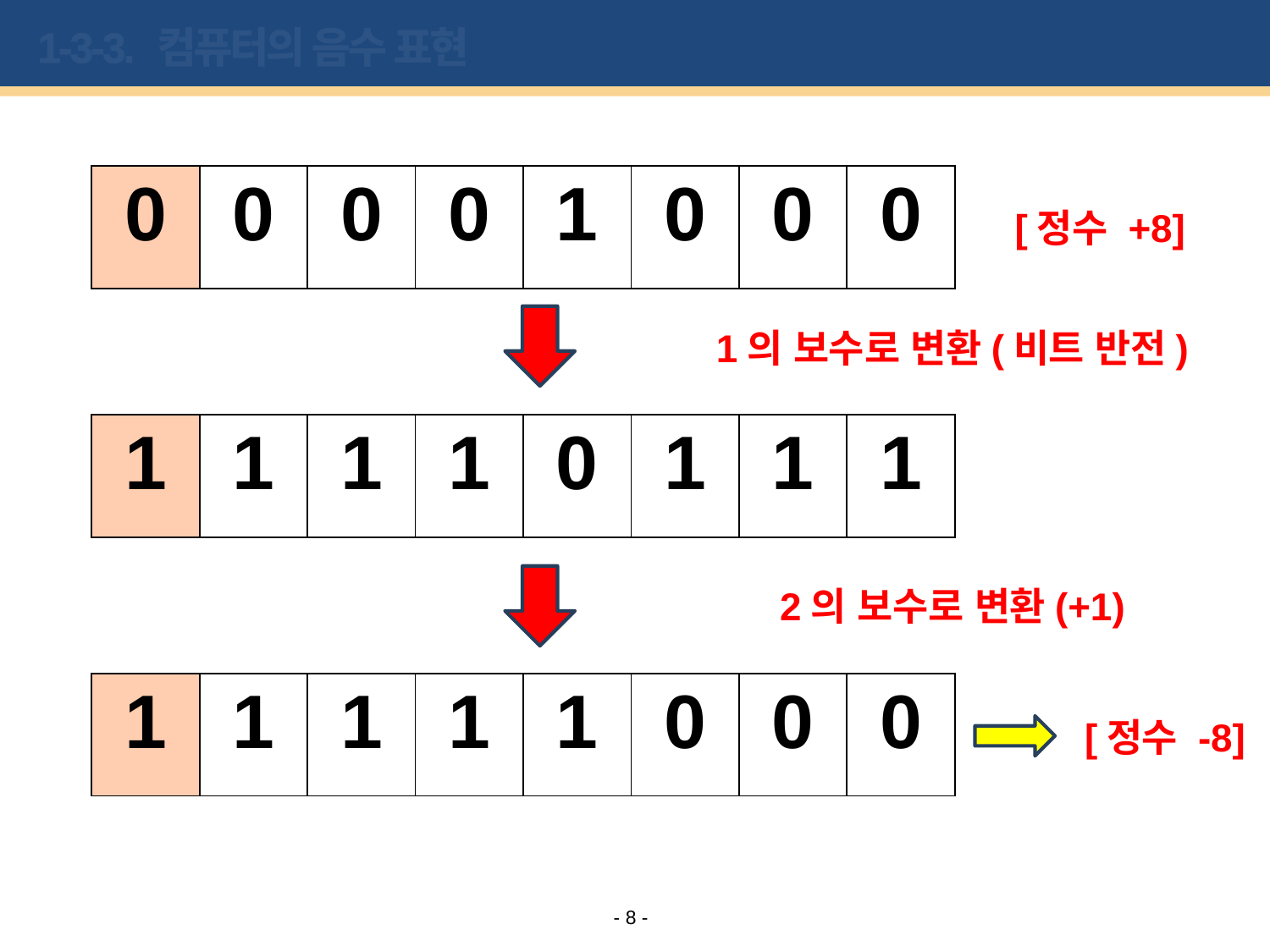

# 1-3-3. 컴퓨터의 음수 표현
| 0 | 0 | 0 | 0 | 1 | 0 | 0 | 0 |
| --- | --- | --- | --- | --- | --- | --- | --- |
[정수 +8]

1의 보수로 변환(비트 반전)
| 1 | 1 | 1 | 1 | 0 | 1 | 1 | 1 |
| --- | --- | --- | --- | --- | --- | --- | --- |

2의 보수로 변환(+1)
| 1 | 1 | 1 | 1 | 1 | 0 | 0 | 0 |
| --- | --- | --- | --- | --- | --- | --- | --- |
[정수 -8]